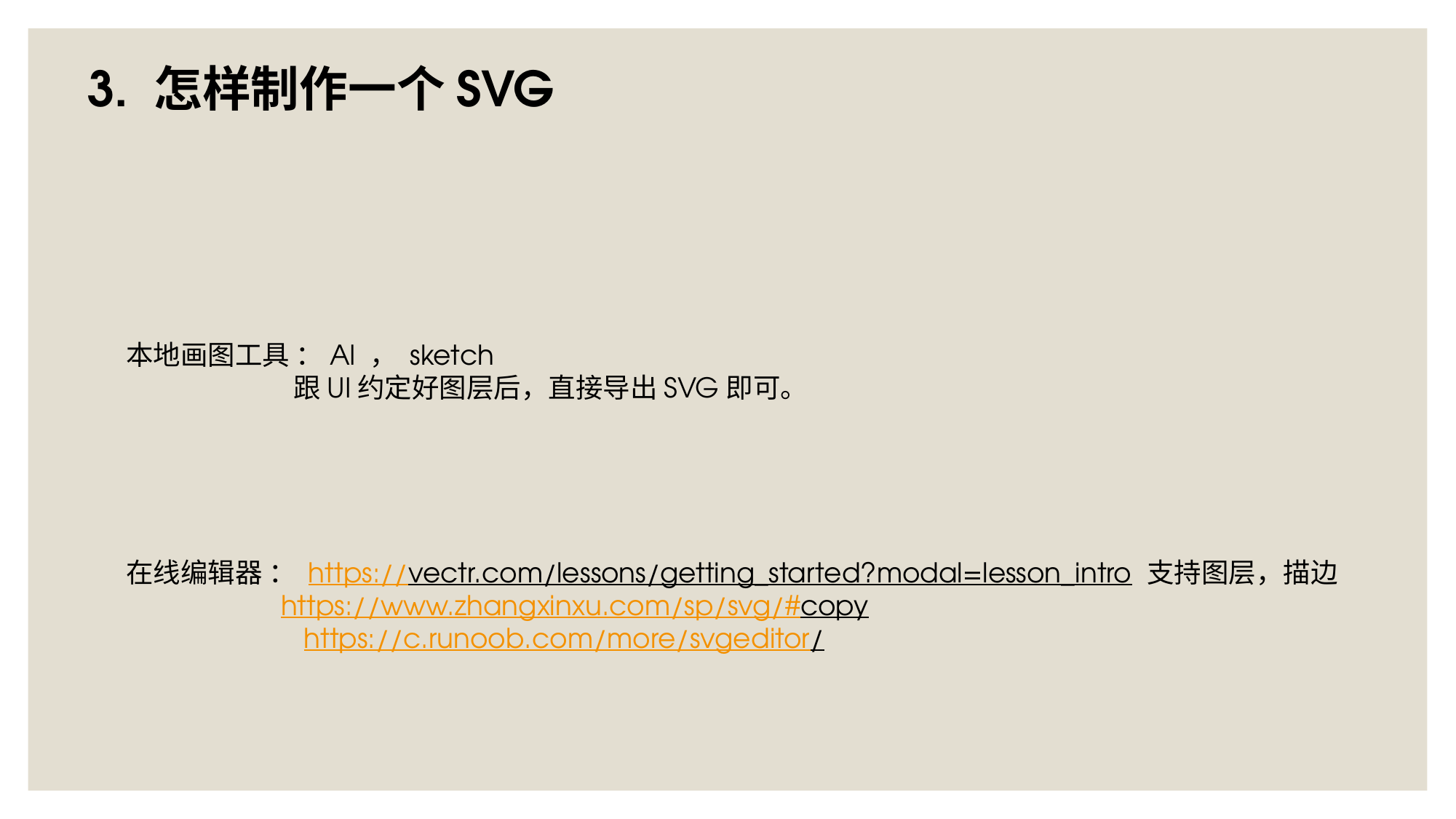

3. 怎样制作一个SVG
本地画图工具 ：AI ， sketch
                          跟UI约定好图层后，直接导出SVG即可。

在线编辑器 ： https://vectr.com/lessons/getting_started?modal=lesson_intro 支持图层，描边
                        https://www.zhangxinxu.com/sp/svg/#copy
	         https://c.runoob.com/more/svgeditor/